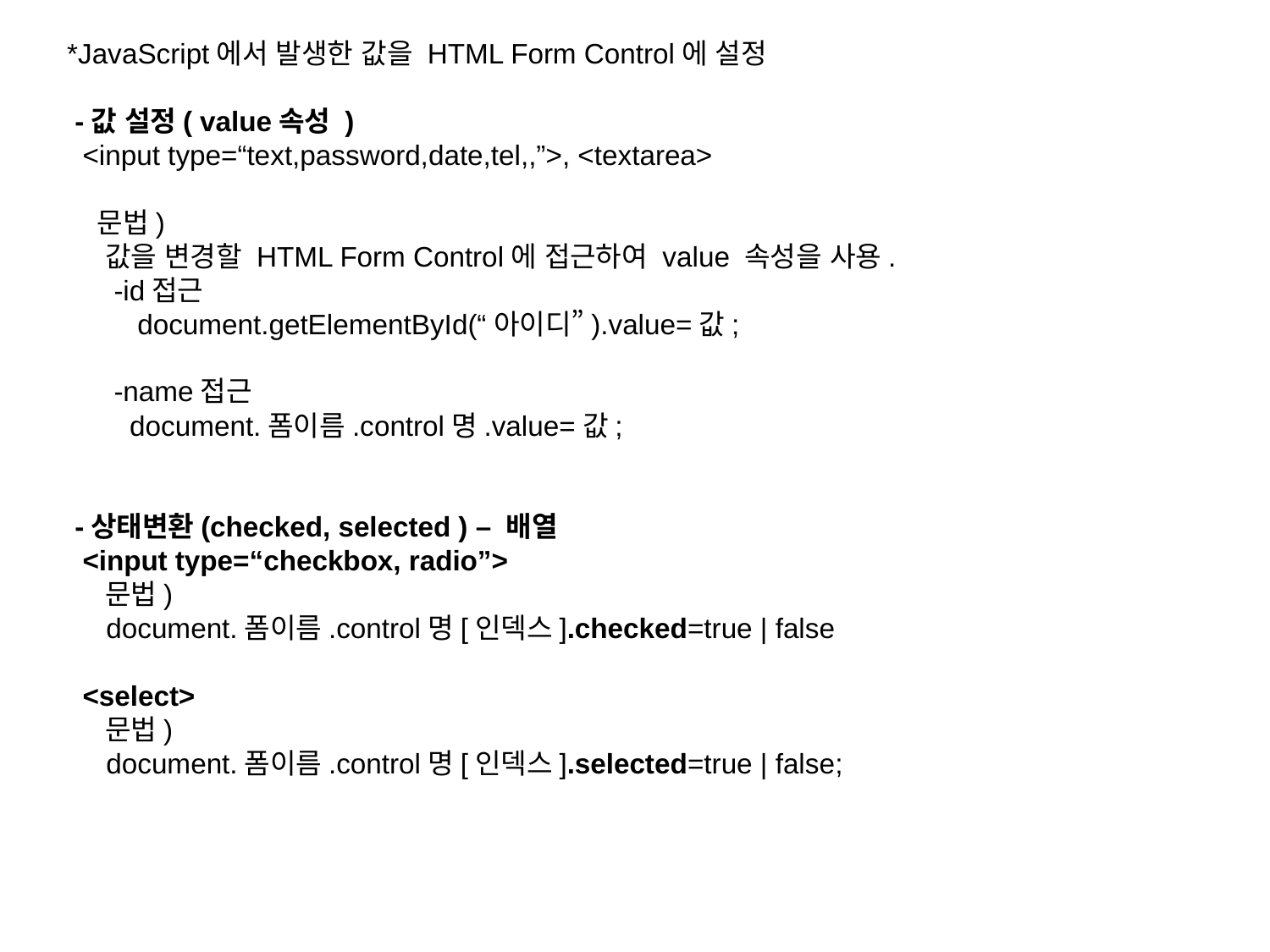

*JavaScript에서 발생한 값을 HTML Form Control에 설정

 -값 설정( value속성 )
  <input type=“text,password,date,tel,,”>, <textarea>

   문법)
    값을 변경할 HTML Form Control에 접근하여 value 속성을 사용.
      -id접근
         document.getElementById(“아이디”).value=값;

      -name접근
        document.폼이름.control명.value=값;

 -상태변환(checked, selected ) – 배열
  <input type=“checkbox, radio”>
    문법)
     document.폼이름.control명[인덱스].checked=true | false

  <select>
    문법)
     document.폼이름.control명[인덱스].selected=true | false;